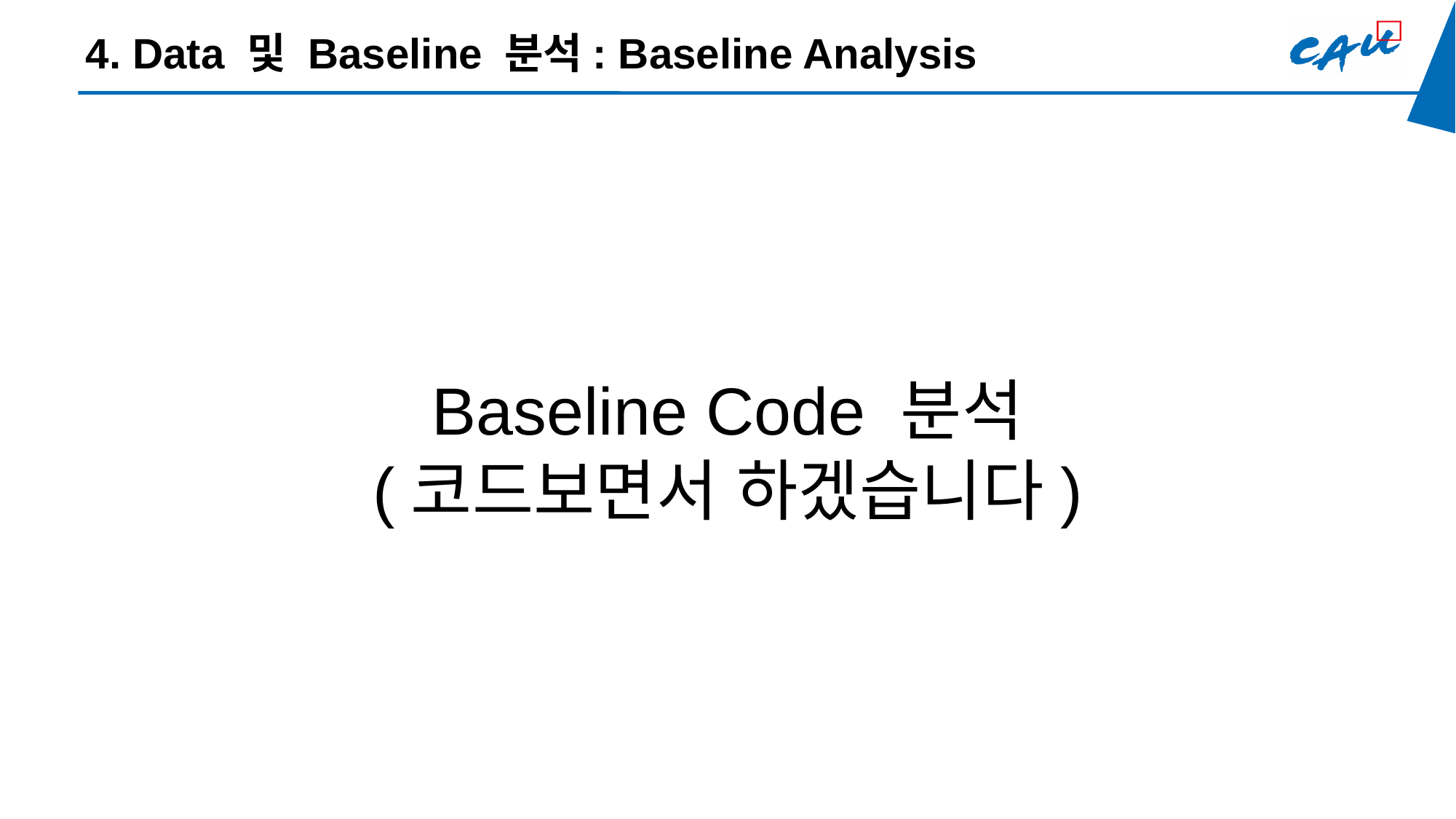

4. Data 및 Baseline 분석: Baseline Analysis
Baseline Code 분석
(코드보면서 하겠습니다)